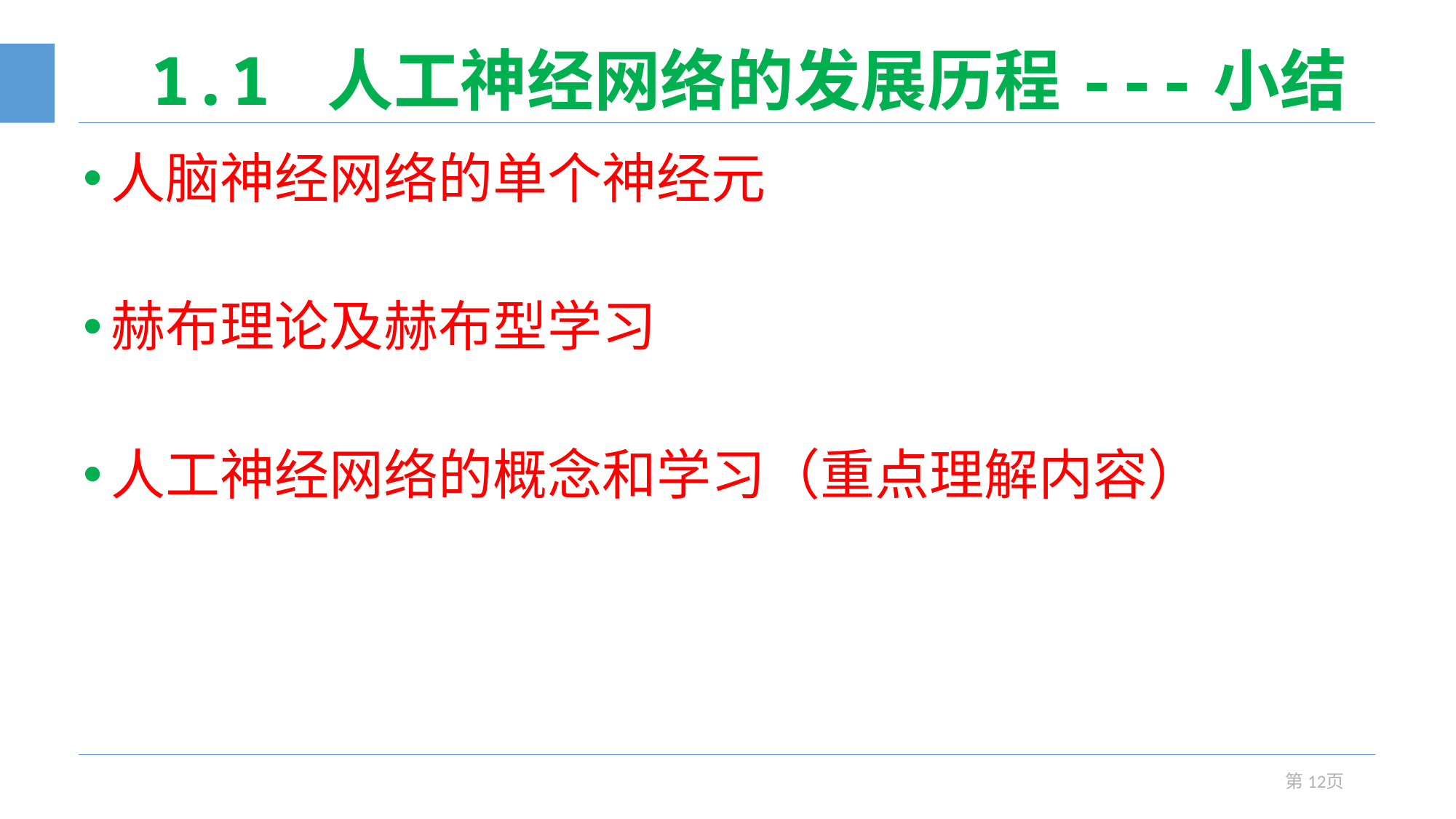

# 1.1 人工神经网络的发展历程---小结
人脑神经网络的单个神经元

赫布理论及赫布型学习

人工神经网络的概念和学习（重点理解内容）

第12页